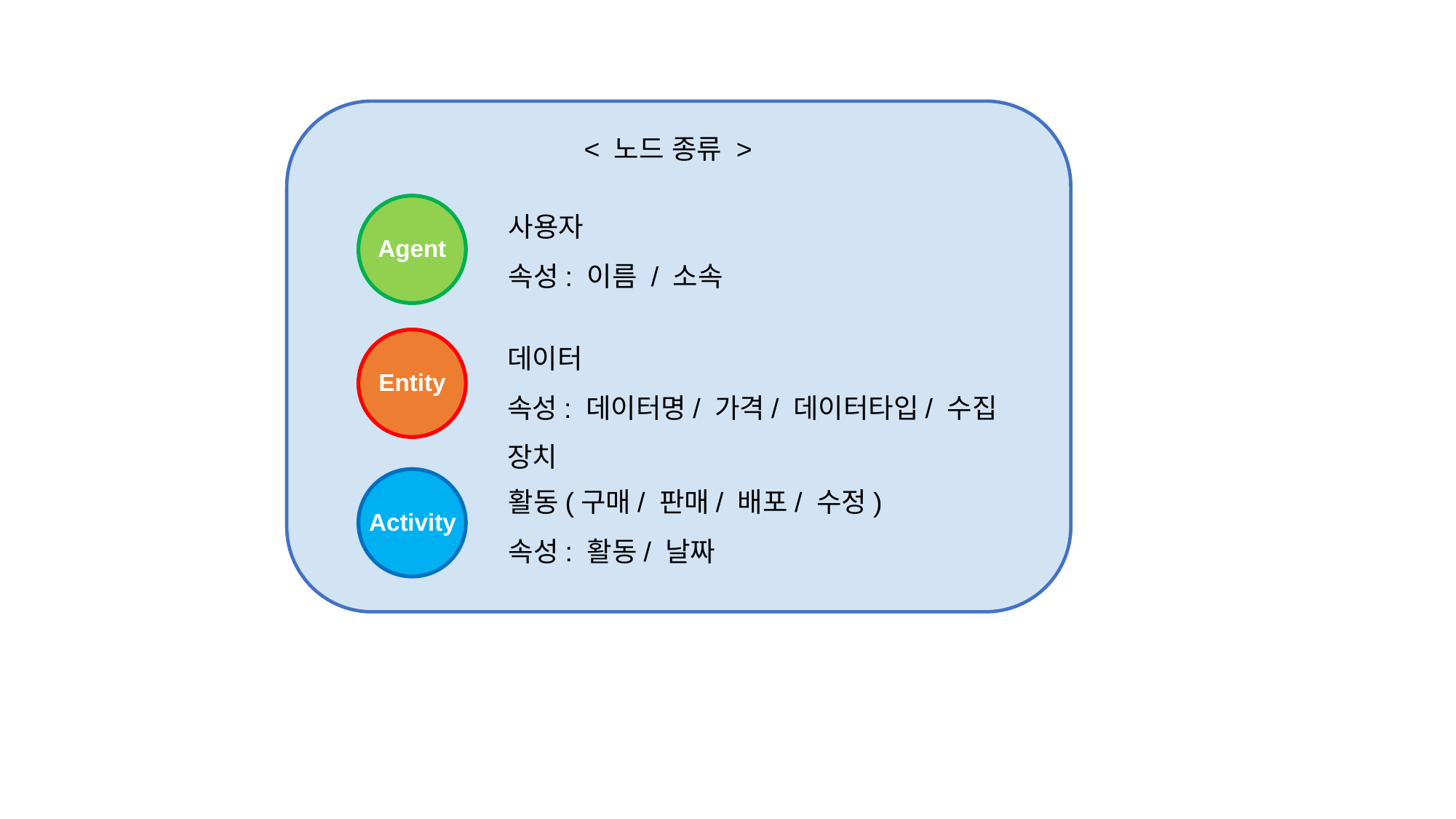

< 노드 종류 >
사용자
속성: 이름 / 소속

Agent
데이터
속성: 데이터명/ 가격/ 데이터타입/ 수집 장치

Entity
활동(구매/ 판매/ 배포/ 수정)
속성: 활동/ 날짜

Activity